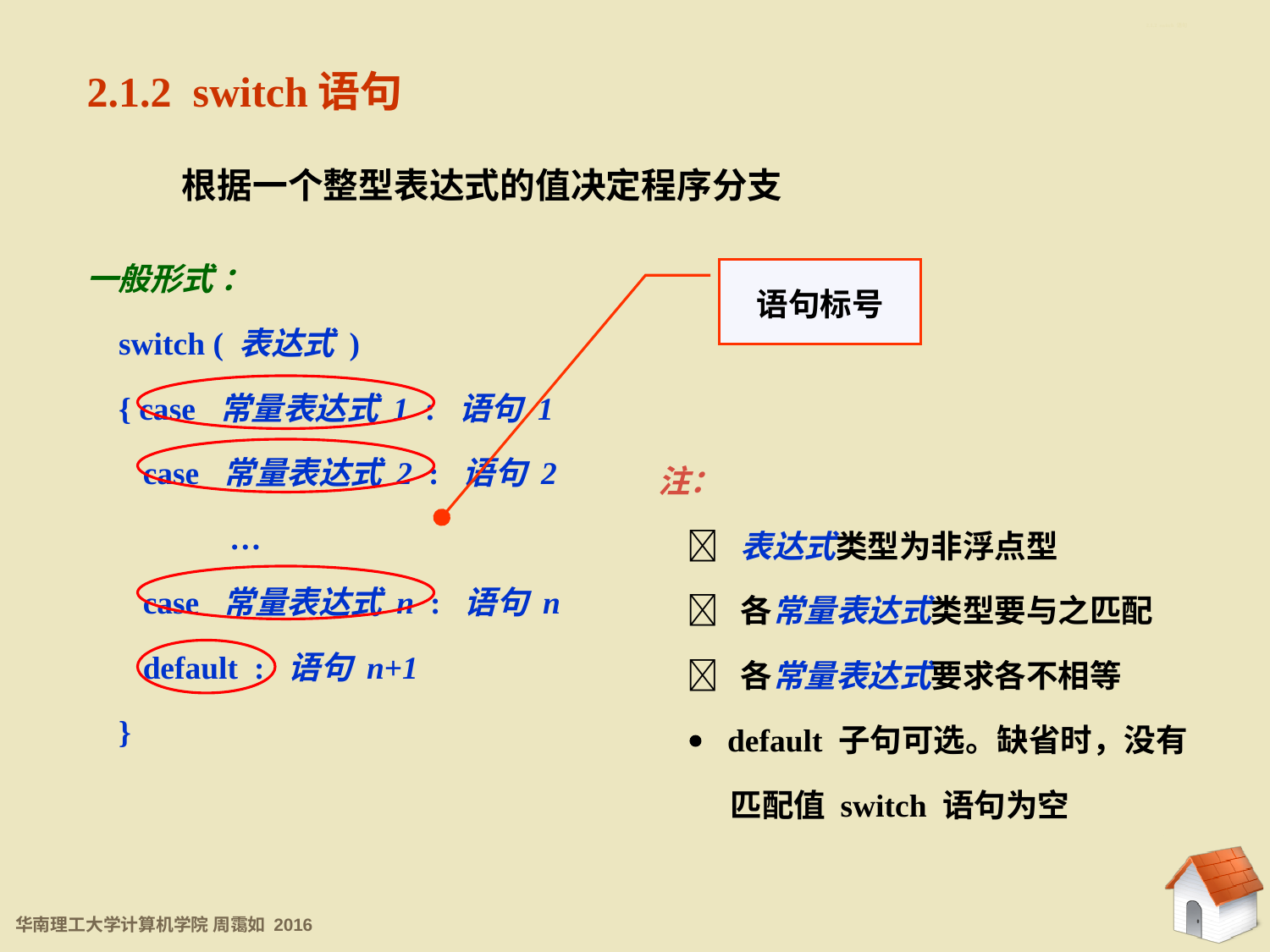

2.1.2  switch 语句
2.1.2  switch语句
根据一个整型表达式的值决定程序分支
一般形式 ：
    switch ( 表达式 )
    { case  常量表达式 1  :  语句 1
       case  常量表达式 2  :  语句 2
	  …
       case  常量表达式 n  :  语句 n
       default  :  语句 n+1
    }
语句标号

注：
    •  表达式类型为非浮点型
    •  各常量表达式类型要与之匹配
    •  各常量表达式要求各不相等
    •   default 子句可选。缺省时，没有
         匹配值 switch 语句为空